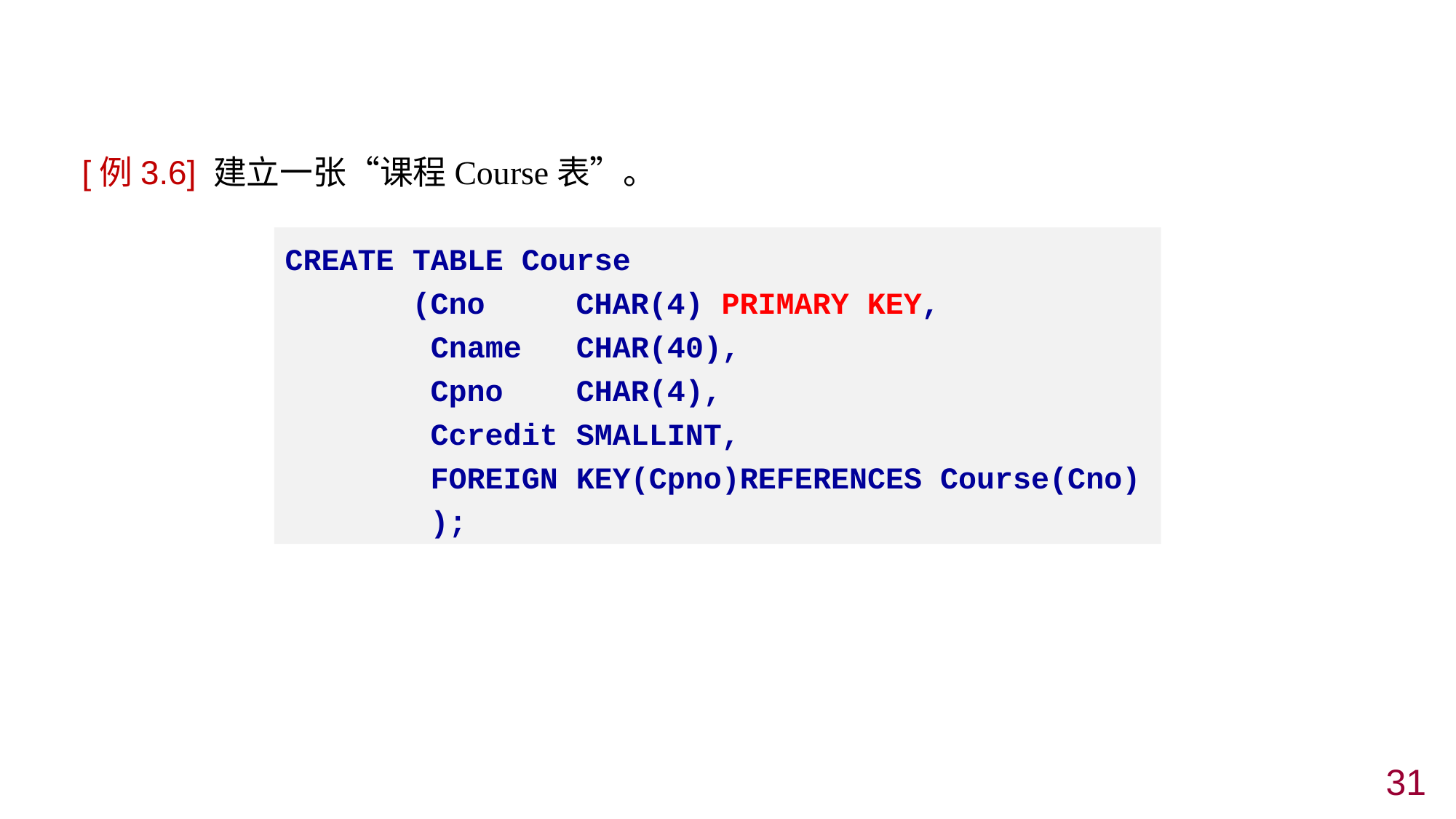

#
[例3.6] 建立一张“课程Course表”。
CREATE TABLE Course
       (Cno     CHAR(4) PRIMARY KEY,
        Cname   CHAR(40),
        Cpno    CHAR(4),
        Ccredit SMALLINT,
        FOREIGN KEY(Cpno)REFERENCES Course(Cno)
        );
31